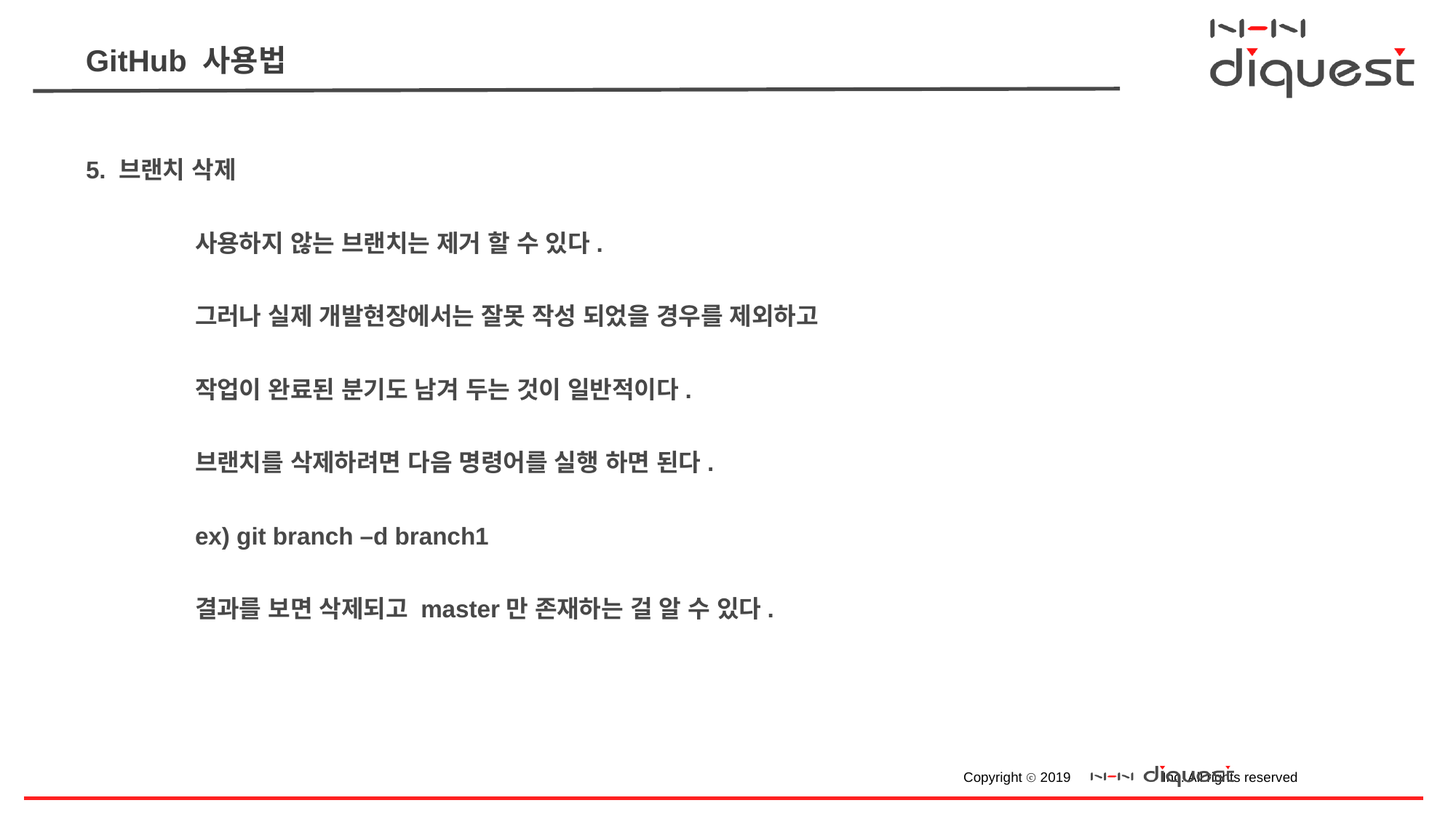

# GitHub 사용법
5. 브랜치 삭제
	사용하지 않는 브랜치는 제거 할 수 있다.
	그러나 실제 개발현장에서는 잘못 작성 되었을 경우를 제외하고
	작업이 완료된 분기도 남겨 두는 것이 일반적이다.
	브랜치를 삭제하려면 다음 명령어를 실행 하면 된다.
	ex) git branch –d branch1
	결과를 보면 삭제되고 master만 존재하는 걸 알 수 있다.